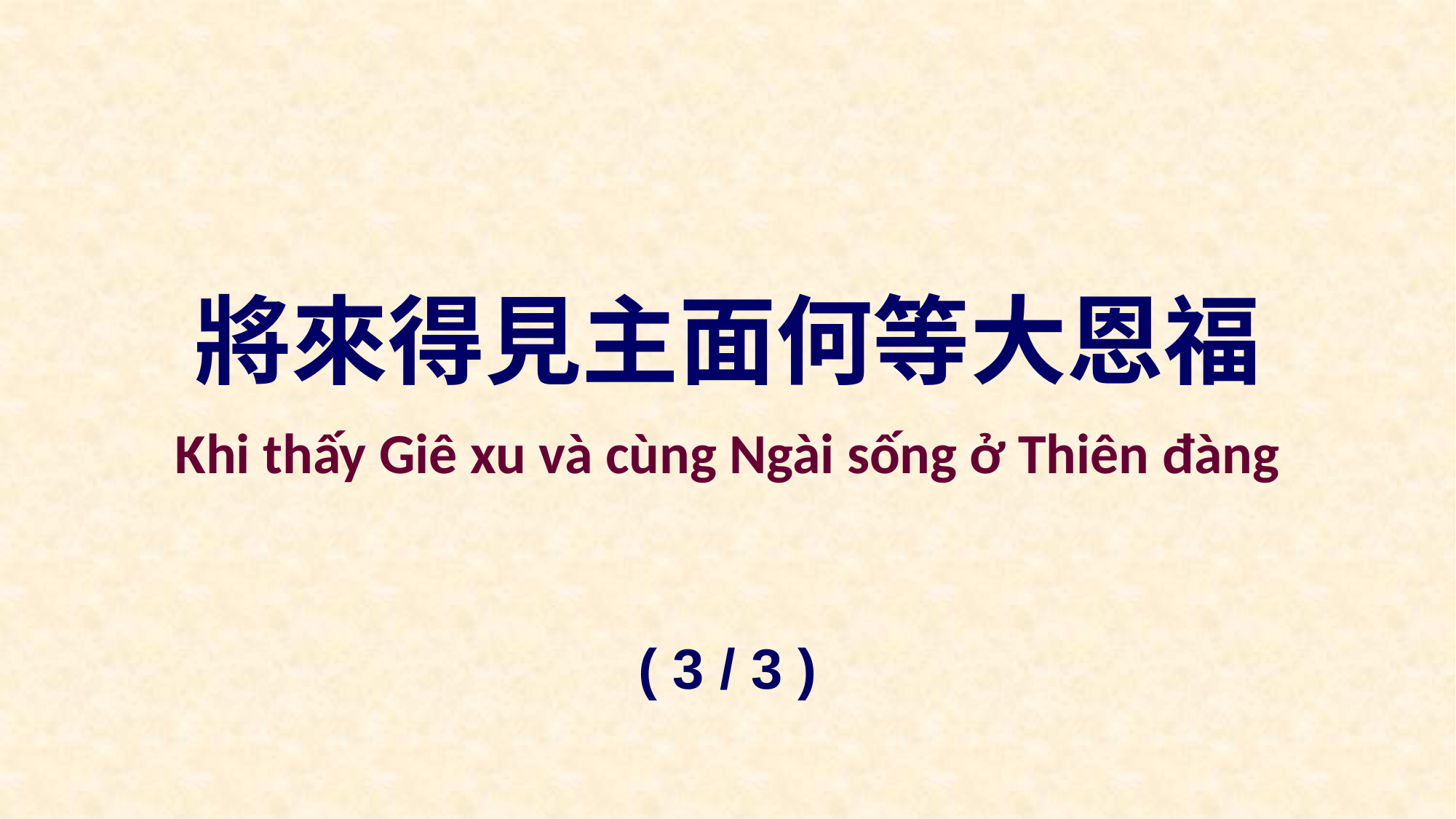

將來得見主面何等大恩福
Khi thấy Giê xu và cùng Ngài sống ở Thiên đàng
( 3 / 3 )